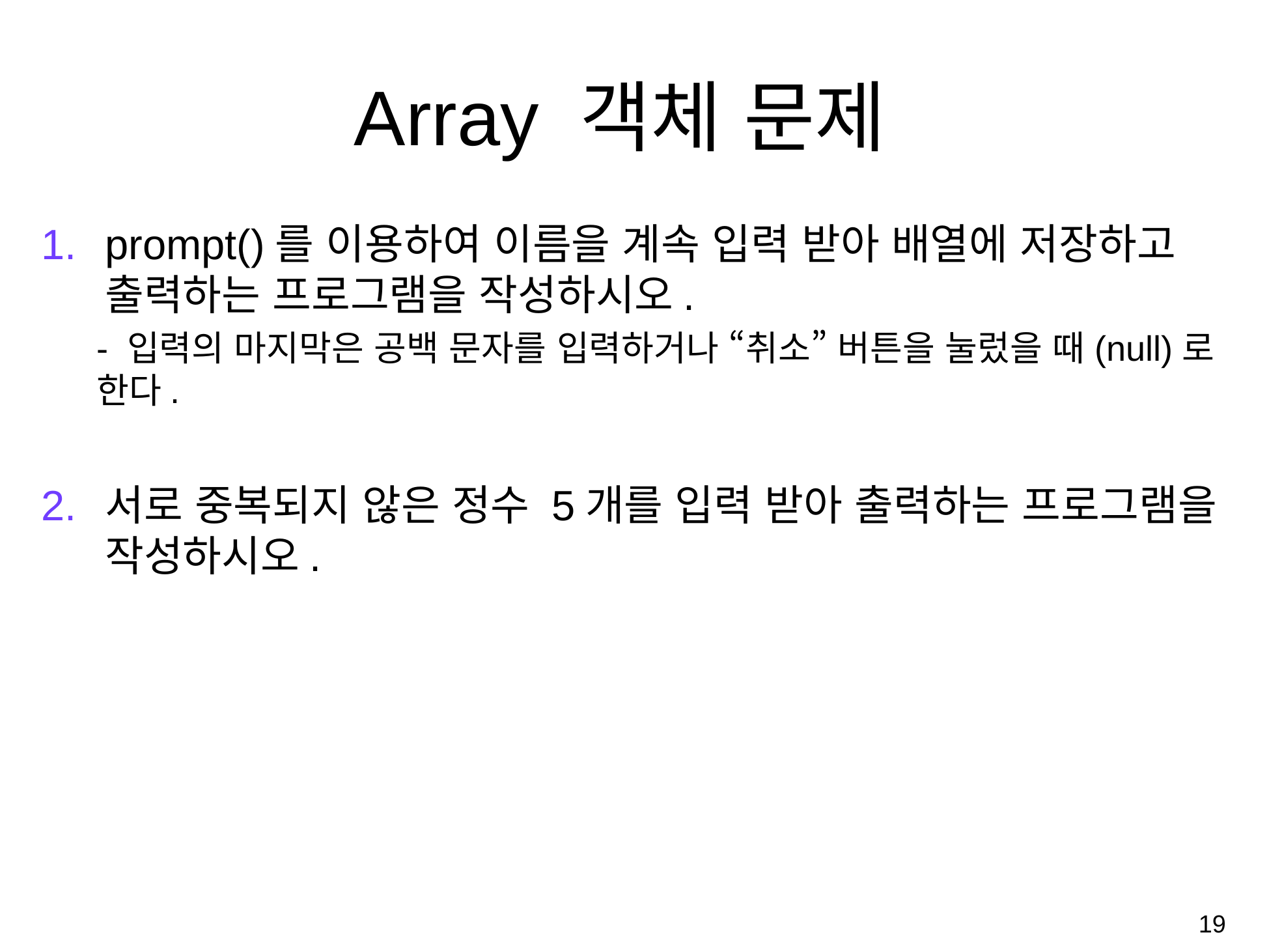

# Array 객체 문제
prompt()를 이용하여 이름을 계속 입력 받아 배열에 저장하고 출력하는 프로그램을 작성하시오.
- 입력의 마지막은 공백 문자를 입력하거나 “취소” 버튼을 눌렀을 때(null)로 한다.

서로 중복되지 않은 정수 5개를 입력 받아 출력하는 프로그램을 작성하시오.
19